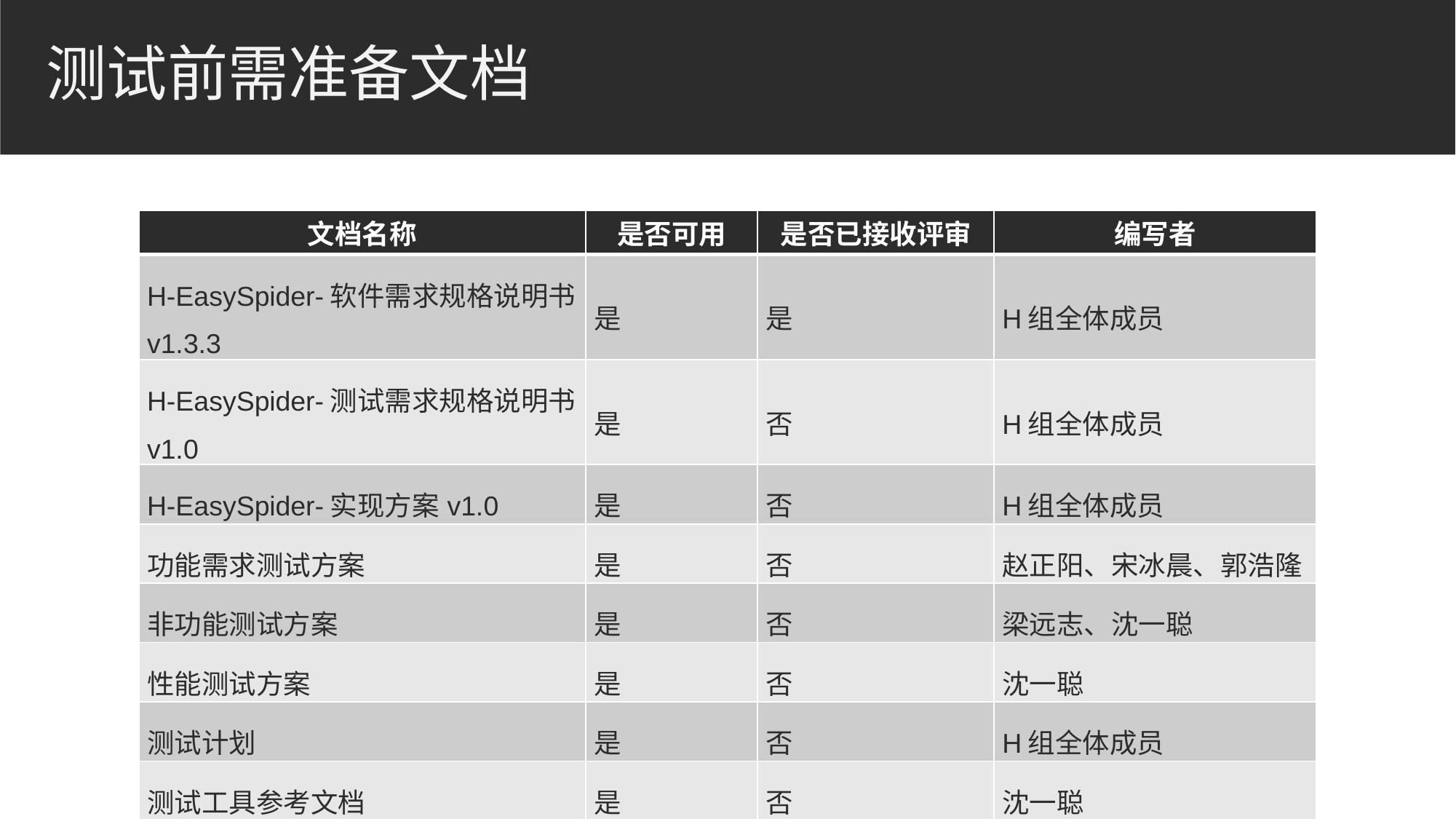

# 测试前需准备文档
| 文档名称 | 是否可用 | 是否已接收评审 | 编写者 |
| --- | --- | --- | --- |
| H-EasySpider-软件需求规格说明书v1.3.3 | 是 | 是 | H组全体成员 |
| H-EasySpider-测试需求规格说明书v1.0 | 是 | 否 | H组全体成员 |
| H-EasySpider-实现方案v1.0 | 是 | 否 | H组全体成员 |
| 功能需求测试方案 | 是 | 否 | 赵正阳、宋冰晨、郭浩隆 |
| 非功能测试方案 | 是 | 否 | 梁远志、沈一聪 |
| 性能测试方案 | 是 | 否 | 沈一聪 |
| 测试计划 | 是 | 否 | H组全体成员 |
| 测试工具参考文档 | 是 | 否 | 沈一聪 |